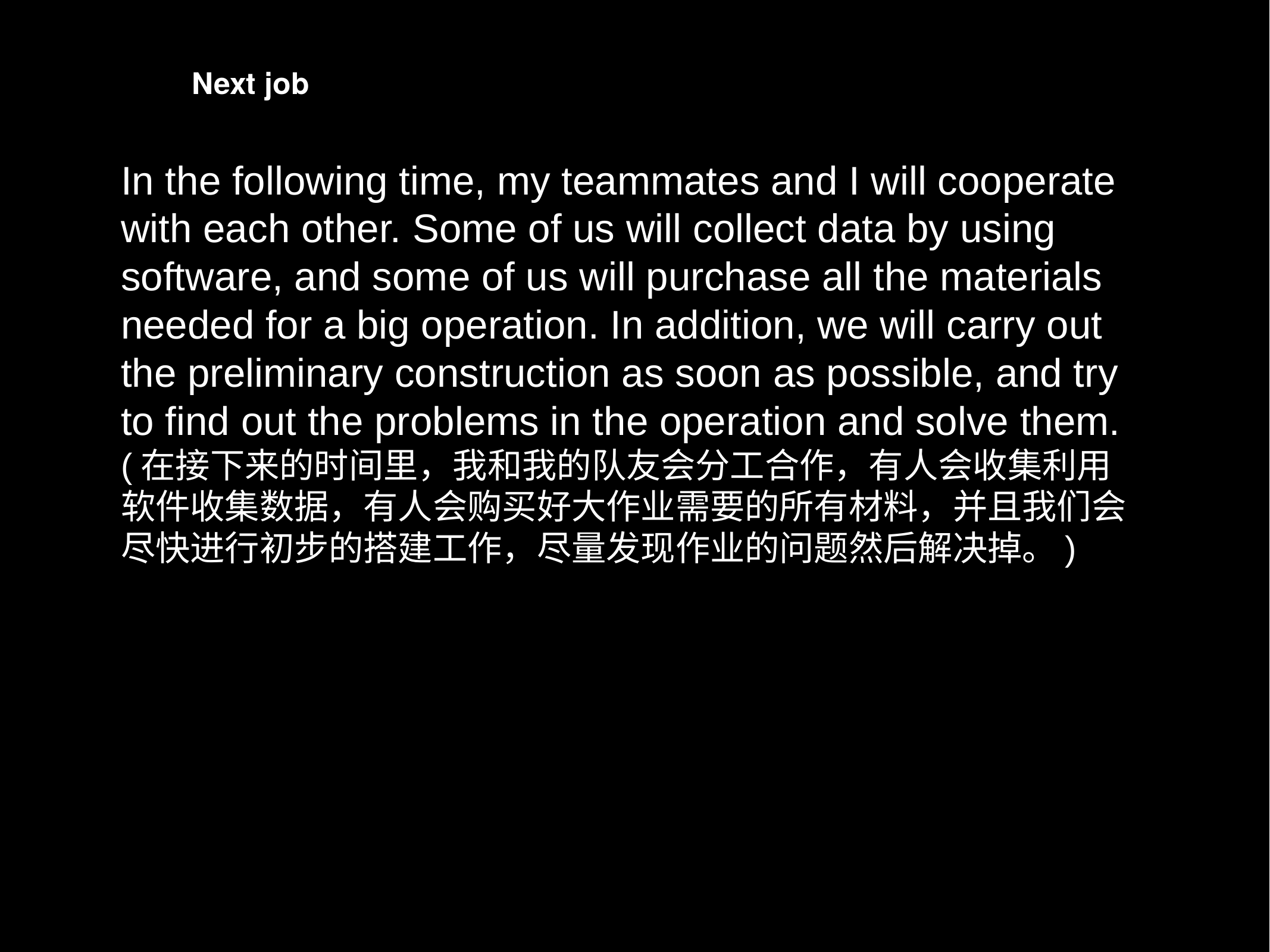

Next job
In the following time, my teammates and I will cooperate with each other. Some of us will collect data by using software, and some of us will purchase all the materials needed for a big operation. In addition, we will carry out the preliminary construction as soon as possible, and try to find out the problems in the operation and solve them.
(在接下来的时间里，我和我的队友会分工合作，有人会收集利用软件收集数据，有人会购买好大作业需要的所有材料，并且我们会尽快进行初步的搭建工作，尽量发现作业的问题然后解决掉。)